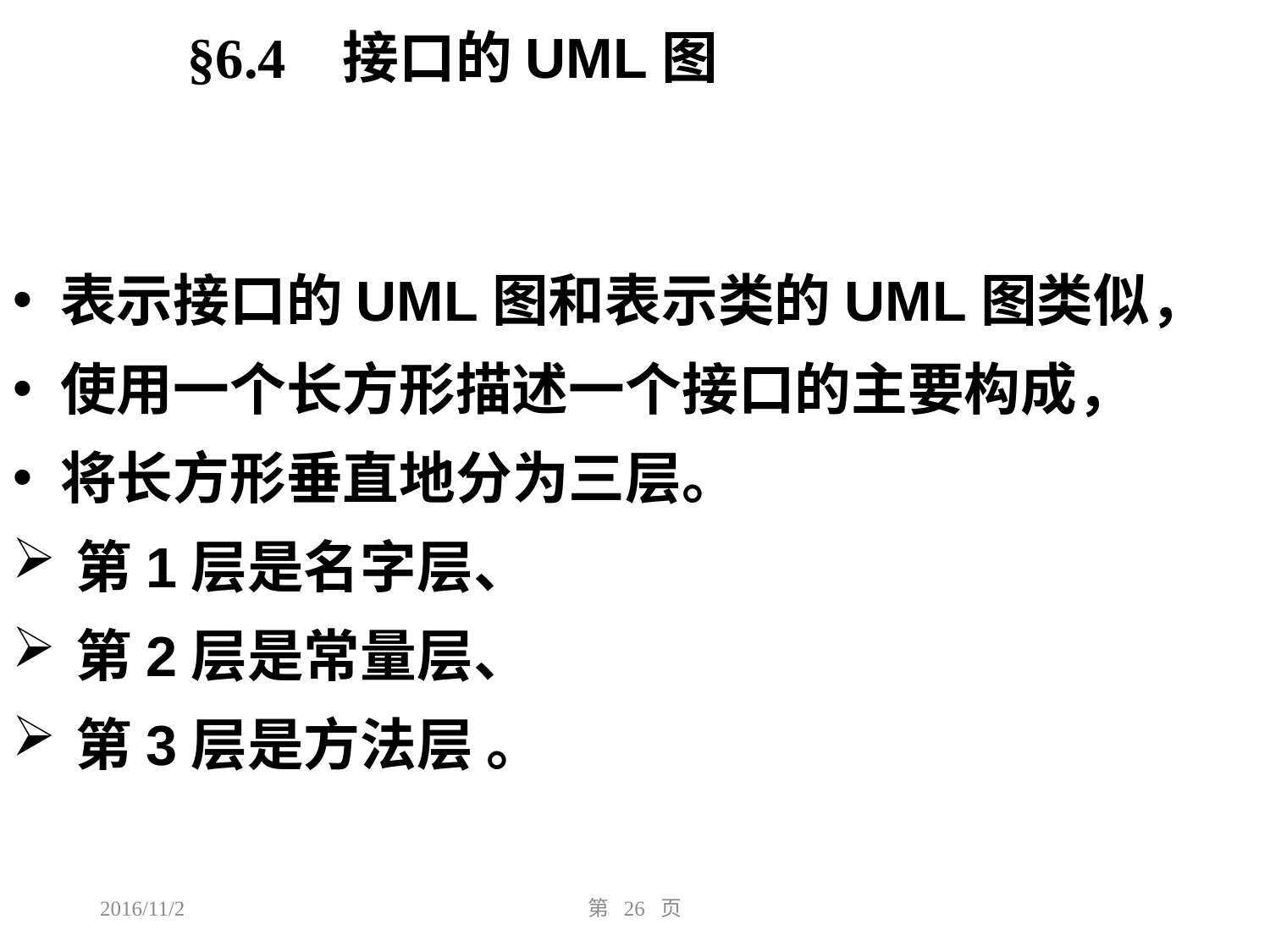

§6.4   接口的UML图
表示接口的UML图和表示类的UML图类似，
使用一个长方形描述一个接口的主要构成，
将长方形垂直地分为三层。
第1层是名字层、
第2层是常量层、
第3层是方法层 。
2016/11/2
第  26  页